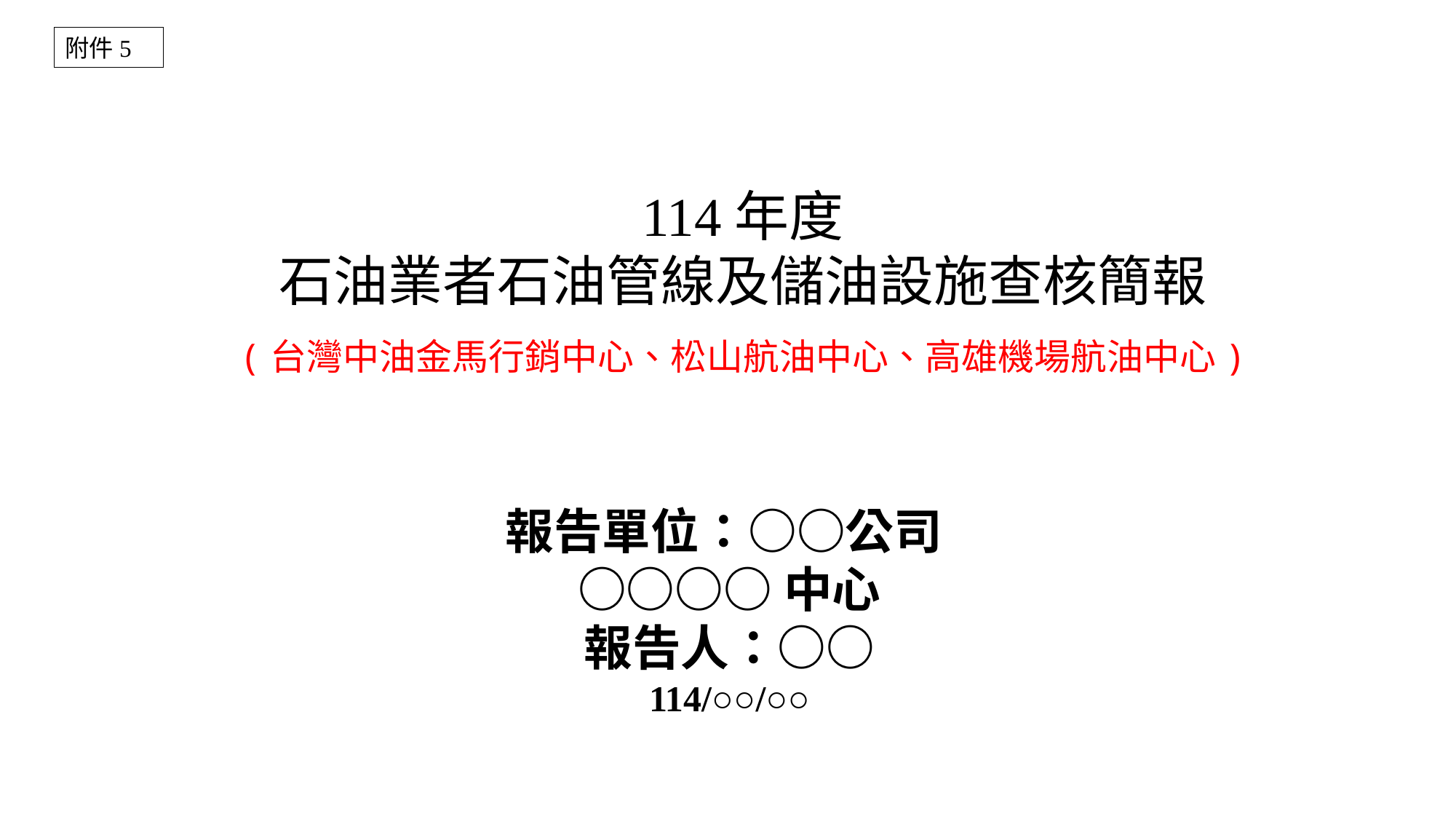

附件5
# 114年度
石油業者石油管線及儲油設施查核簡報
(台灣中油金馬行銷中心、松山航油中心、高雄機場航油中心)
報告單位：○○公司
○○○○中心
報告人：○○
114/○○/○○
1